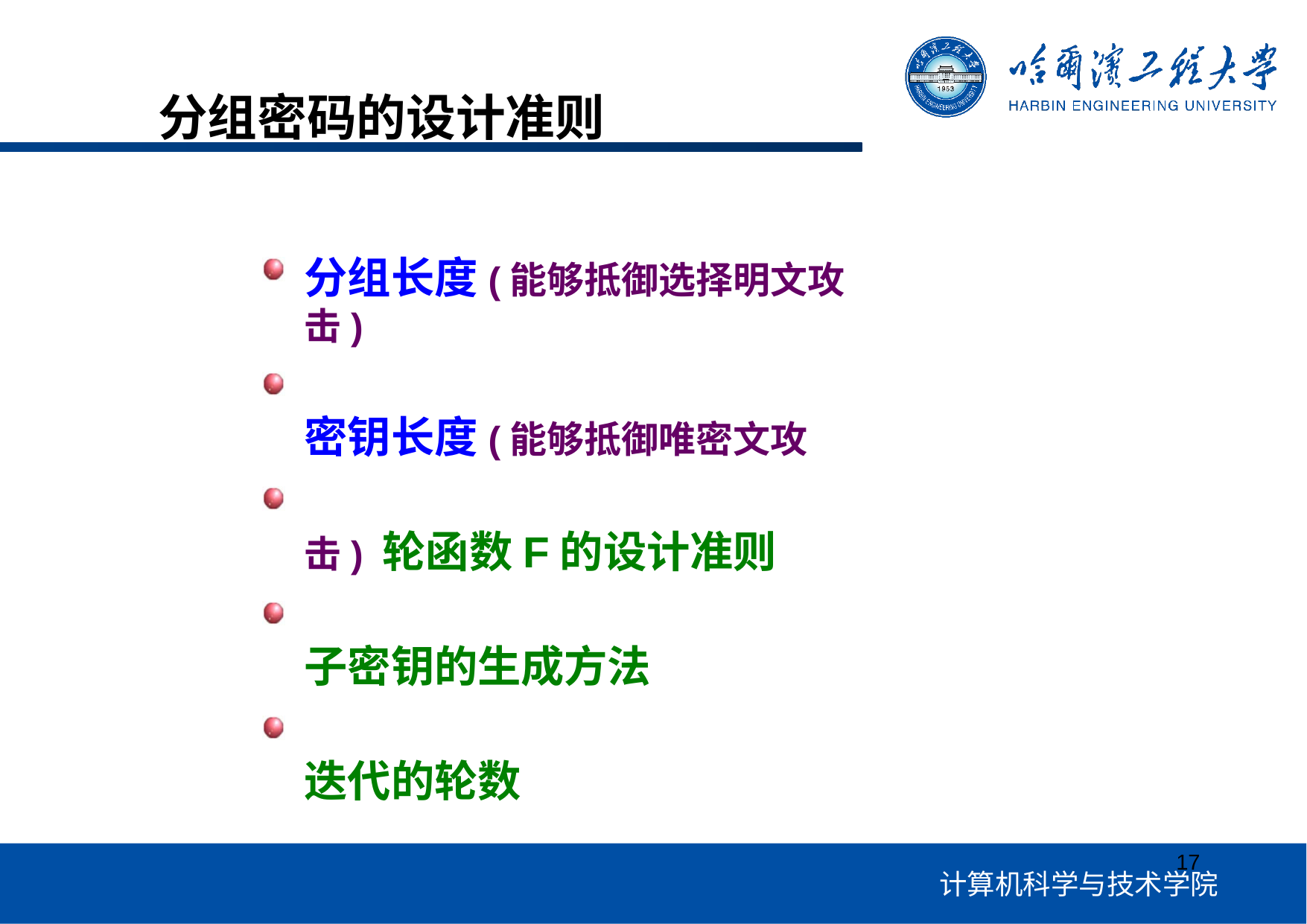

# 分组密码的设计准则
分组长度(能够抵御选择明文攻击)
密钥长度(能够抵御唯密文攻击) 轮函数F的设计准则
子密钥的生成方法 迭代的轮数

17